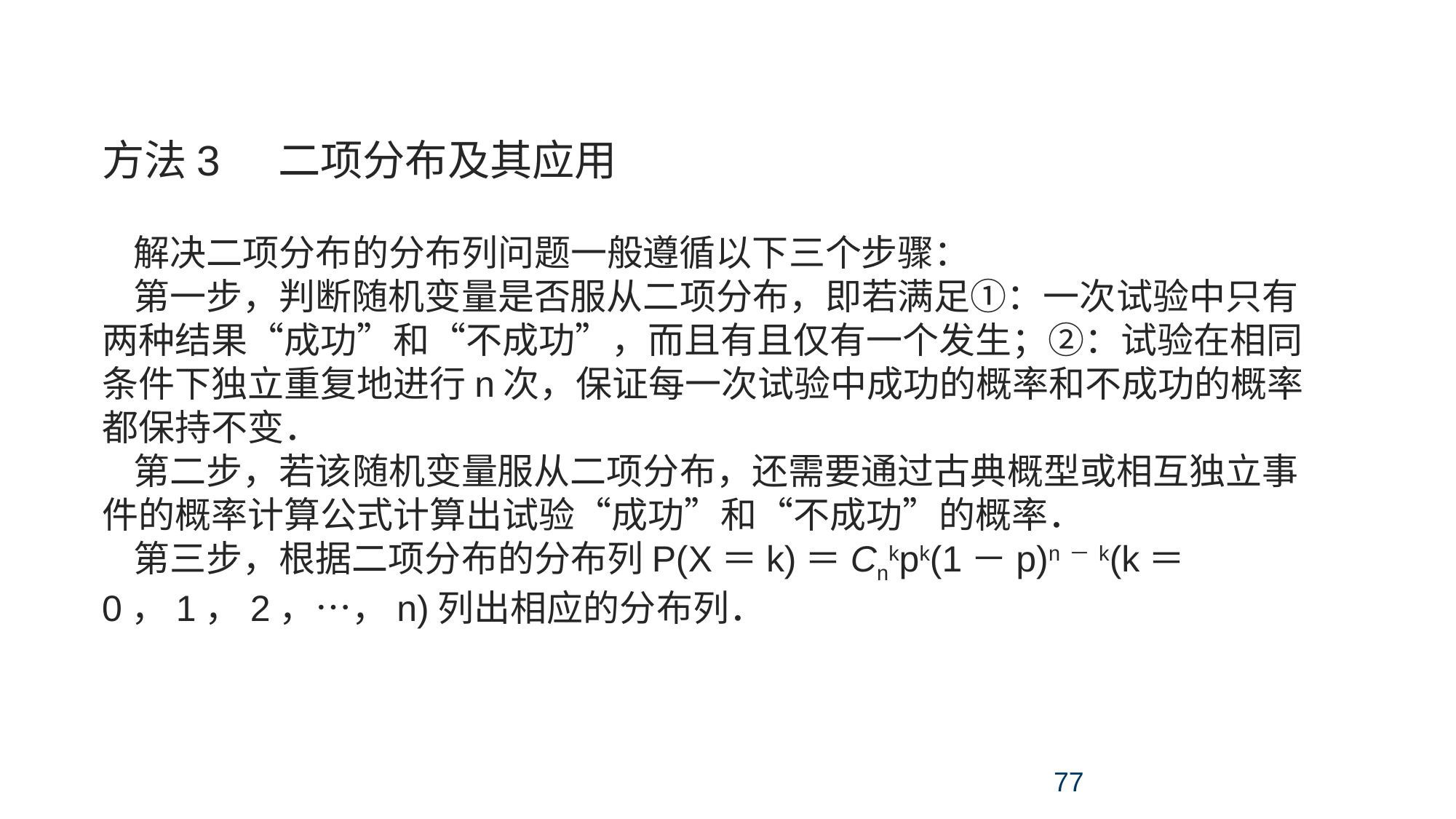

考点三  条件概率、独立性试验、二项分布和正态分布
方法3    二项分布及其应用
解决二项分布的分布列问题一般遵循以下三个步骤：
第一步，判断随机变量是否服从二项分布，即若满足①：一次试验中只有两种结果“成功”和“不成功”，而且有且仅有一个发生；②：试验在相同条件下独立重复地进行n次，保证每一次试验中成功的概率和不成功的概率都保持不变．
第二步，若该随机变量服从二项分布，还需要通过古典概型或相互独立事件的概率计算公式计算出试验“成功”和“不成功”的概率．
第三步，根据二项分布的分布列P(X＝k)＝Cnkpk(1－p)n－k(k＝0，1，2，…，n)列出相应的分布列．
77